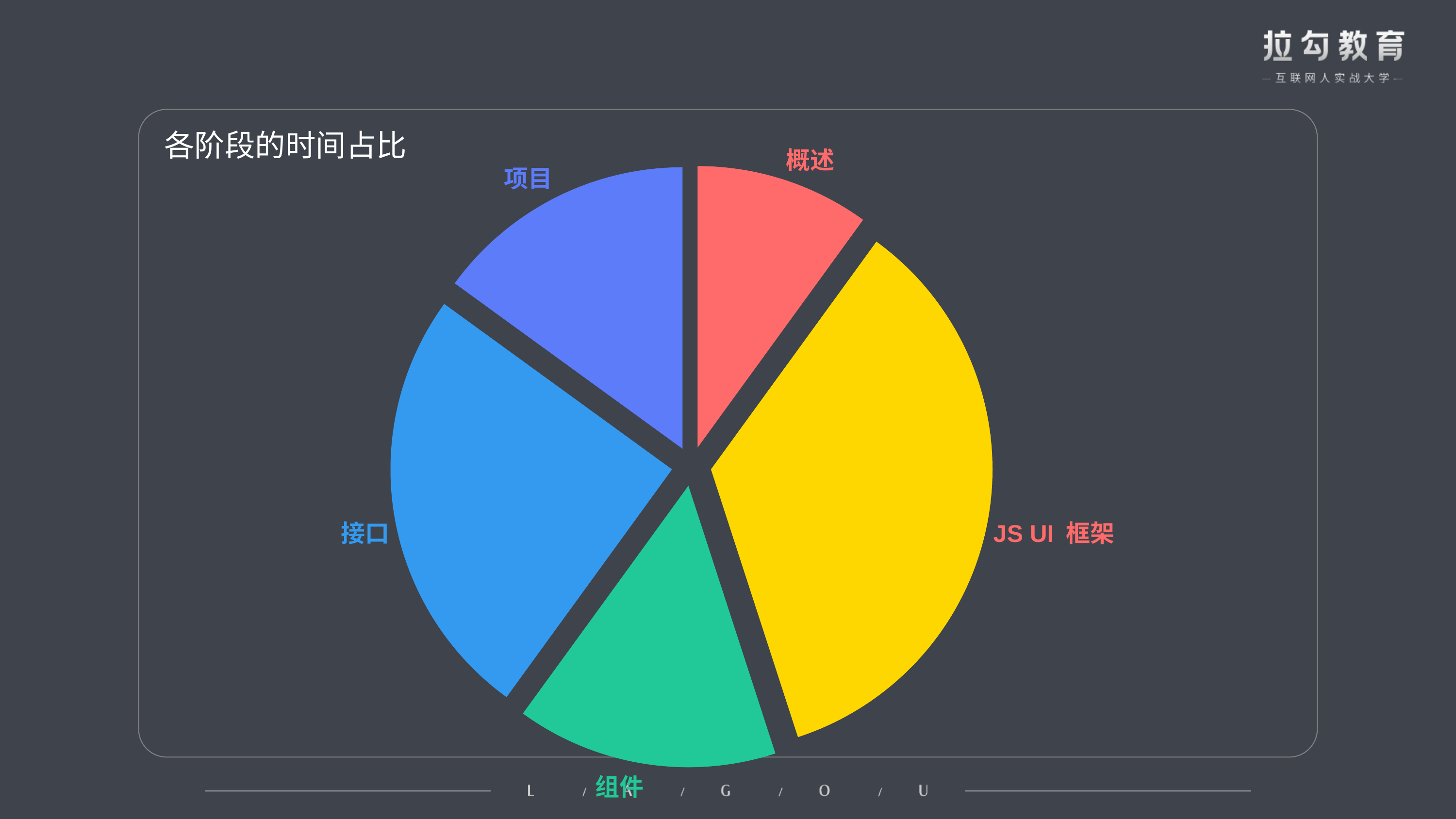

### Chart

| Category | 时间占比 |
|---|---|
| 概述 | 10.0 |
| JS UI 框架 | 35.0 |
| 组件 | 15.0 |
| 接口 | 25.0 |
| 项目 | 15.0 |
各阶段的时间占比